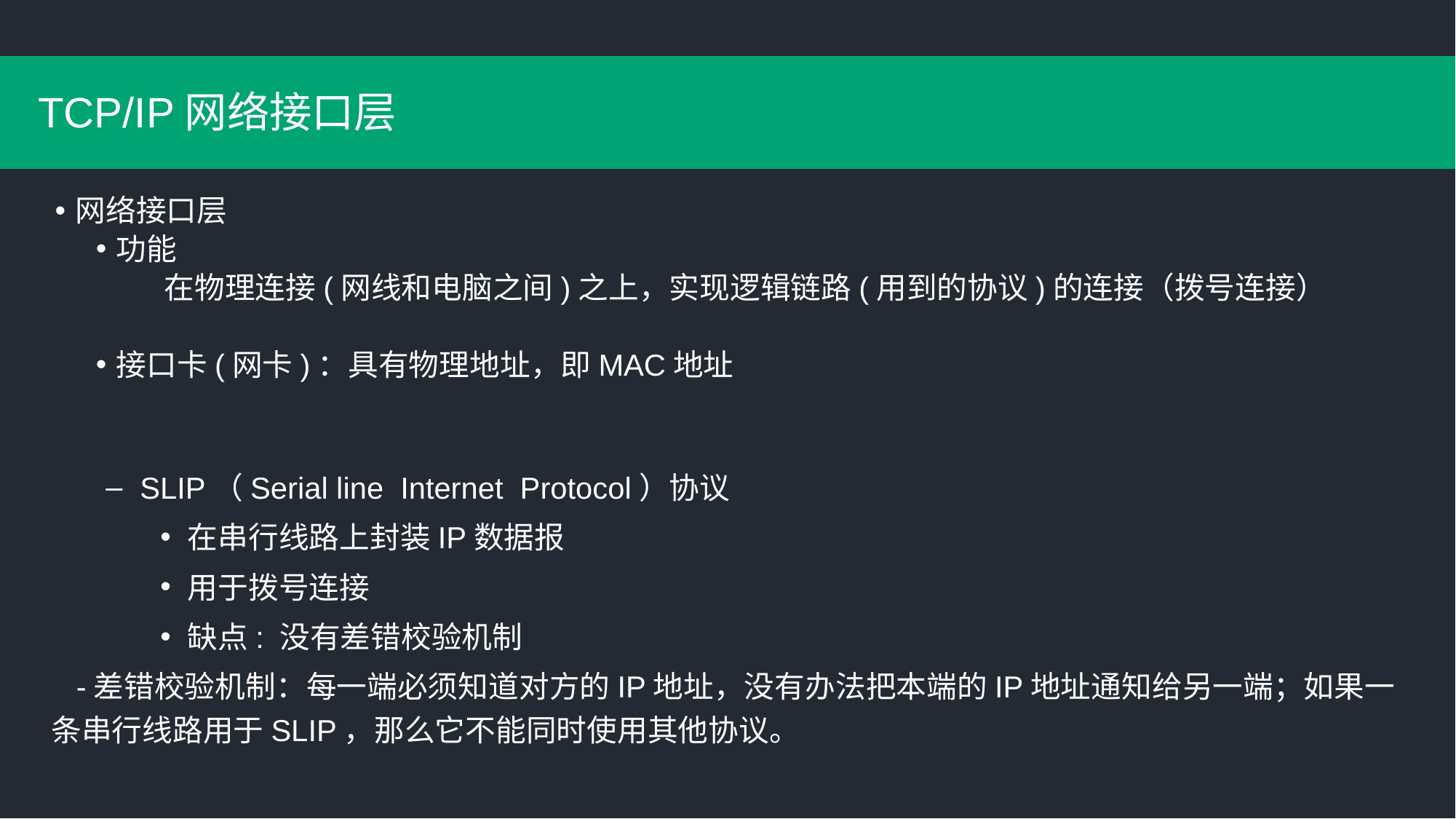

# TCP/IP网络接口层
网络接口层
功能
在物理连接(网线和电脑之间)之上，实现逻辑链路(用到的协议)的连接（拨号连接）

接口卡(网卡)：具有物理地址，即MAC地址
SLIP（Serial line  Internet  Protocol）协议
在串行线路上封装IP数据报
用于拨号连接
缺点: 没有差错校验机制
   -差错校验机制：每一端必须知道对方的IP地址，没有办法把本端的IP地址通知给另一端；如果一条串行线路用于SLIP，那么它不能同时使用其他协议。